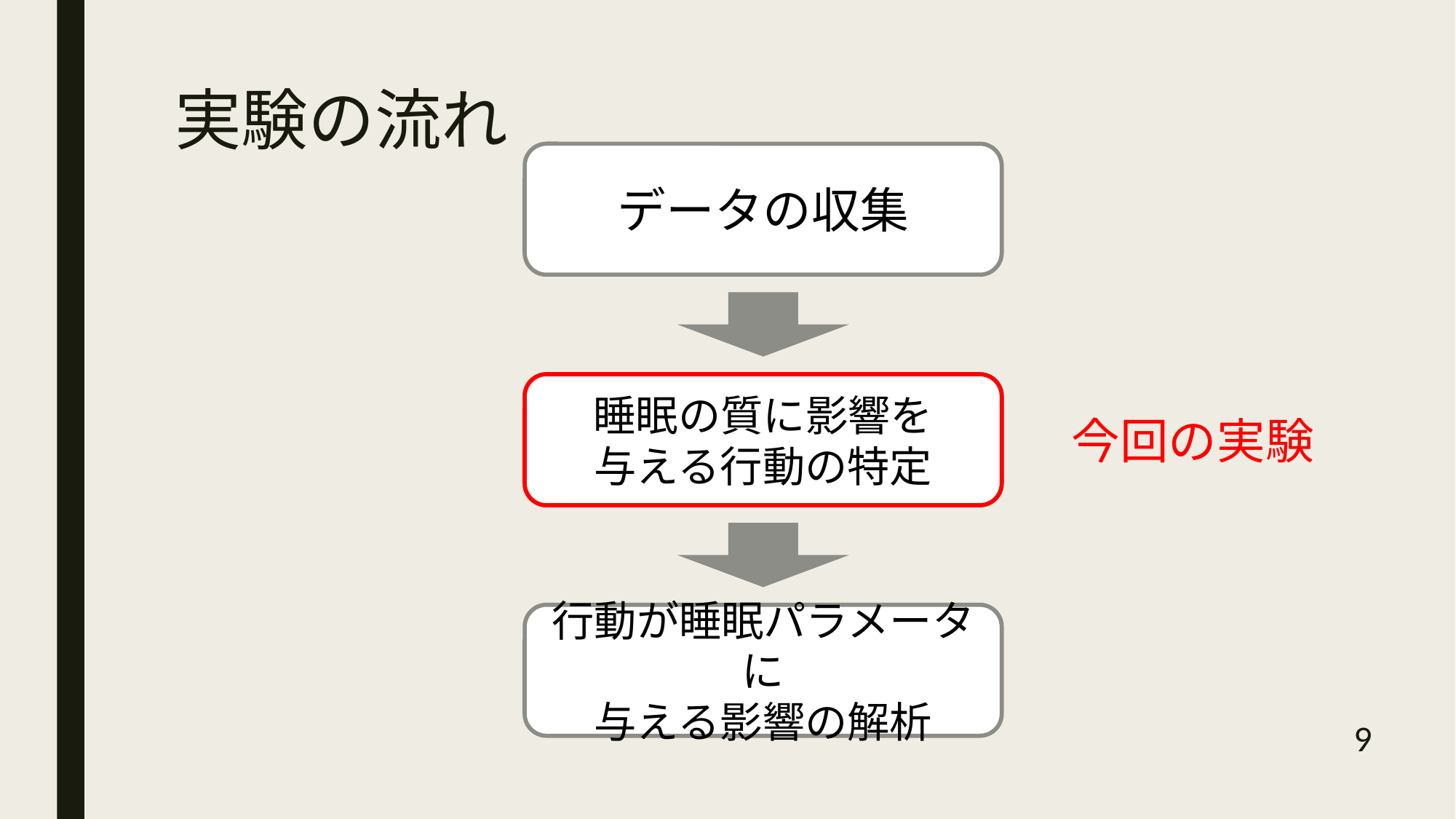

# 実験の流れ
データの収集

睡眠の質に影響を
与える行動の特定
睡眠の質に影響を
与える行動の特定
今回の実験

行動が睡眠パラメータに
与える影響の解析
9